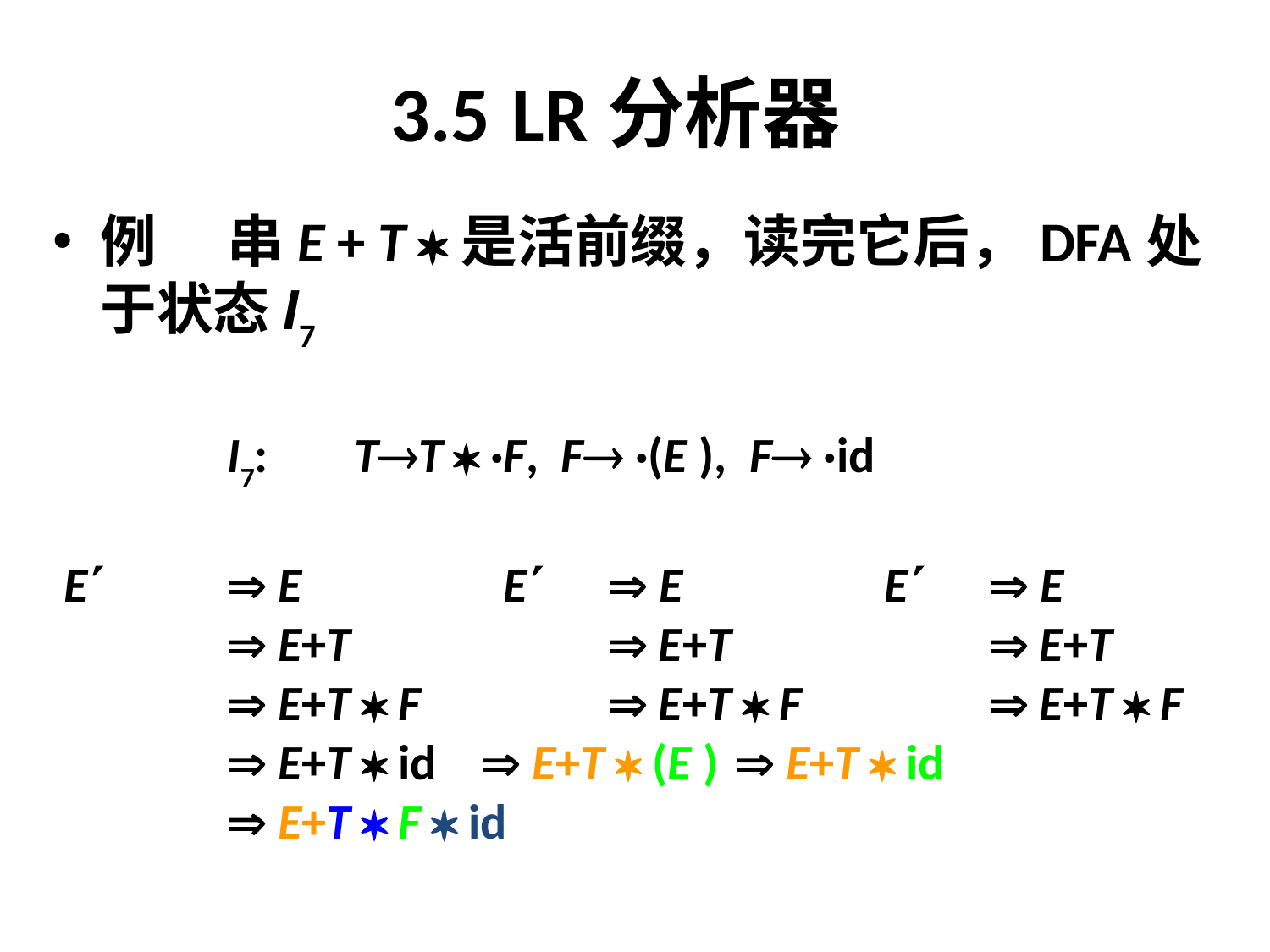

# 3.5 LR分析器
例	串E + T ∗是活前缀，读完它后，DFA处于状态I7

		I7: 	T→T ∗ ·F,  F→ ·(E ),  F→ ·id

 E′ 	⇒ E		  E′	⇒ E 		  E′ 	⇒ E
   		⇒ E+T 		⇒ E+T 		⇒ E+T
		⇒ E+T ∗ F 		⇒ E+T ∗ F		⇒ E+T ∗ F
		⇒ E+T ∗ id 	⇒ E+T ∗ (E )	⇒ E+T ∗ id
		⇒ E+T ∗ F ∗ id